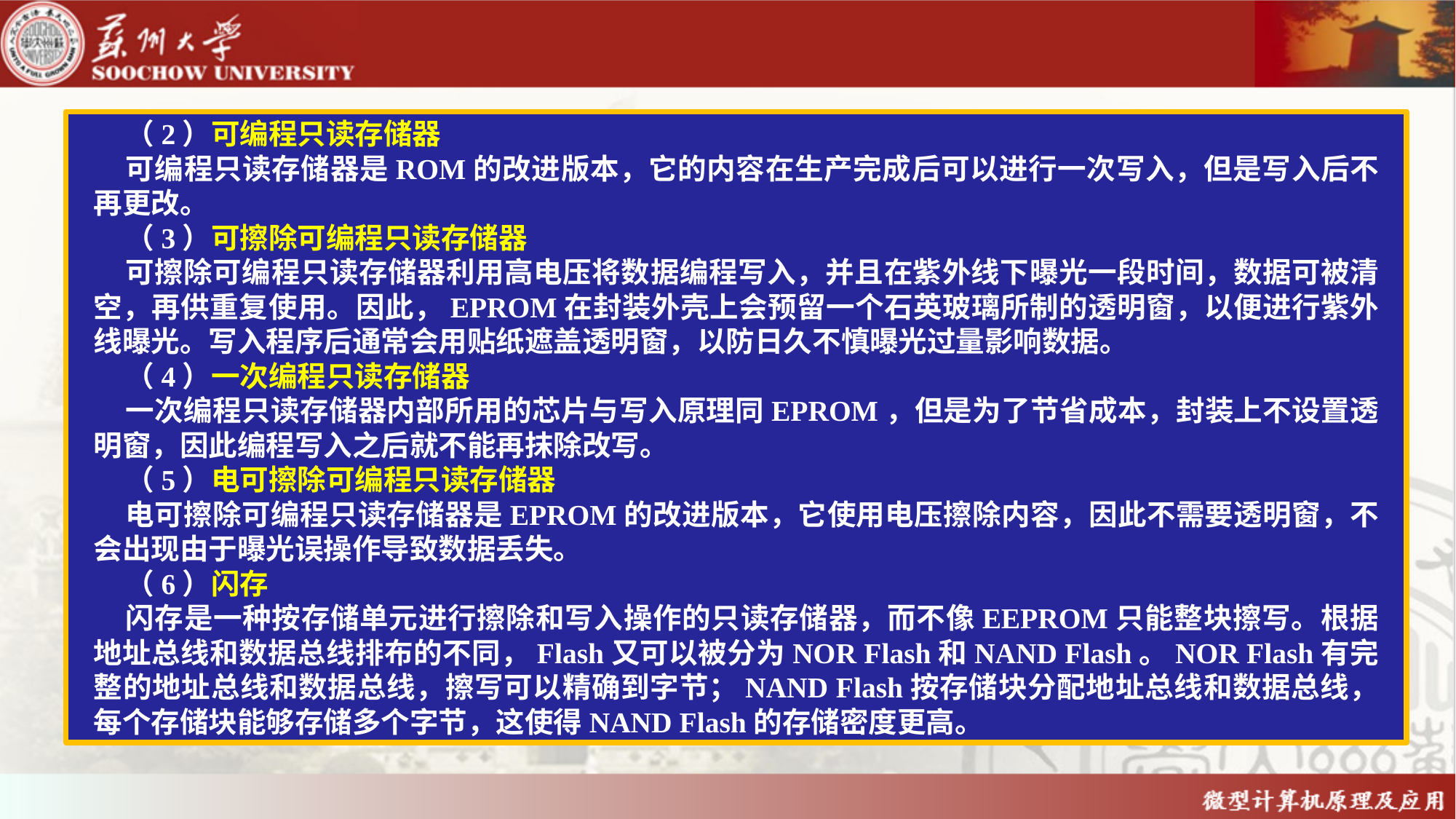

（2）可编程只读存储器
可编程只读存储器是ROM的改进版本，它的内容在生产完成后可以进行一次写入，但是写入后不再更改。
（3）可擦除可编程只读存储器
可擦除可编程只读存储器利用高电压将数据编程写入，并且在紫外线下曝光一段时间，数据可被清空，再供重复使用。因此，EPROM在封装外壳上会预留一个石英玻璃所制的透明窗，以便进行紫外线曝光。写入程序后通常会用贴纸遮盖透明窗，以防日久不慎曝光过量影响数据。
（4）一次编程只读存储器
一次编程只读存储器内部所用的芯片与写入原理同EPROM，但是为了节省成本，封装上不设置透明窗，因此编程写入之后就不能再抹除改写。
（5）电可擦除可编程只读存储器
电可擦除可编程只读存储器是EPROM的改进版本，它使用电压擦除内容，因此不需要透明窗，不会出现由于曝光误操作导致数据丢失。
（6）闪存
闪存是一种按存储单元进行擦除和写入操作的只读存储器，而不像EEPROM只能整块擦写。根据地址总线和数据总线排布的不同，Flash又可以被分为NOR Flash和NAND Flash。NOR Flash有完整的地址总线和数据总线，擦写可以精确到字节；NAND Flash按存储块分配地址总线和数据总线，每个存储块能够存储多个字节，这使得NAND Flash的存储密度更高。